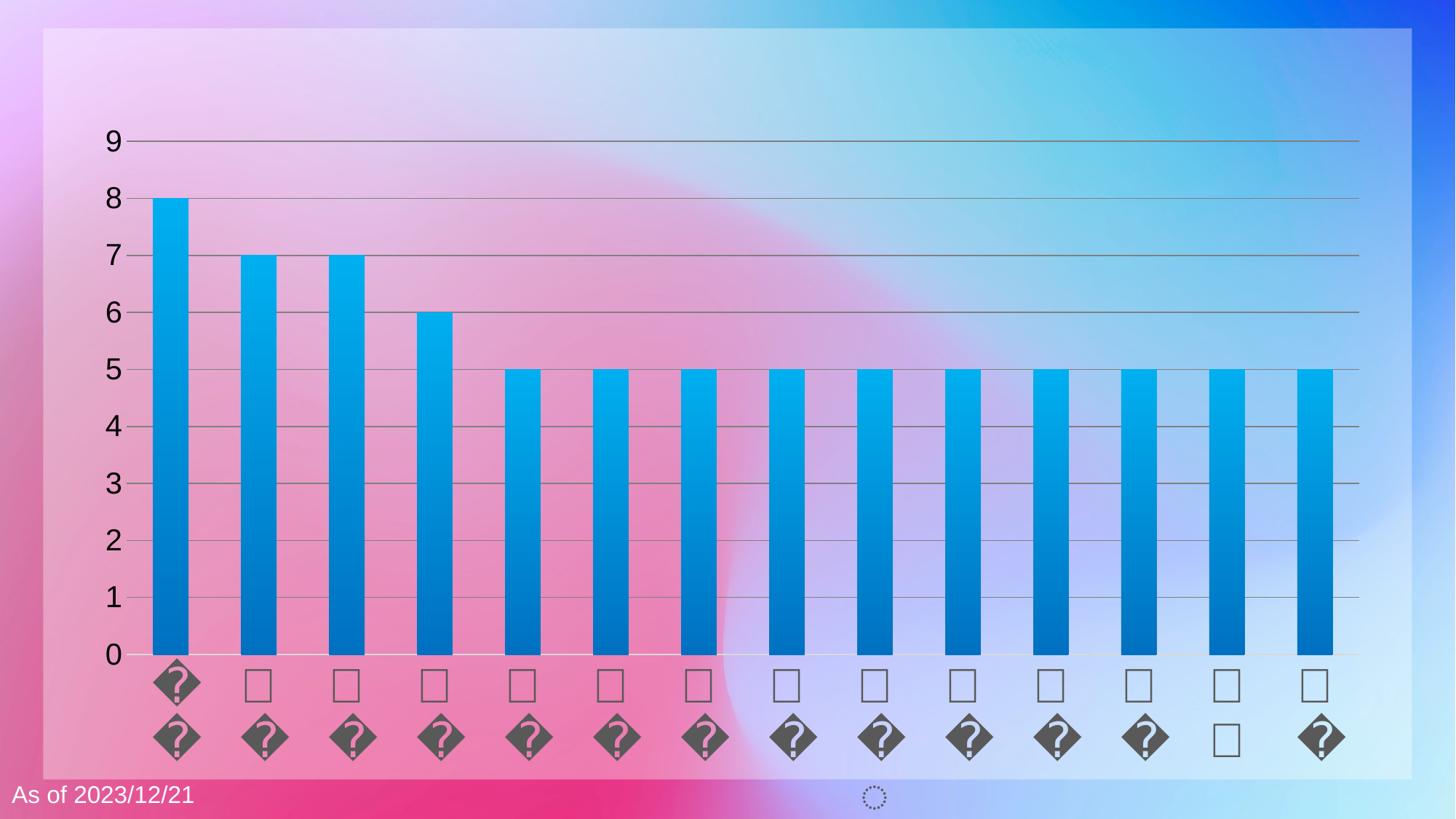

### Chart

| Category | 系列 1 |
|---|---|
| 🔥 | 8.0 |
| 📑 | 7.0 |
| 💪 | 7.0 |
| 📝 | 6.0 |
| 🐙 | 5.0 |
| 👌 | 5.0 |
| 💨 | 5.0 |
| 📘 | 5.0 |
| 🗣️ | 5.0 |
| 📦 | 5.0 |
| 🙆  | 5.0 |
| 📌  | 5.0 |
| 👌 | 5.0 |
| 😊 | 5.0 |
As of 2023/12/21